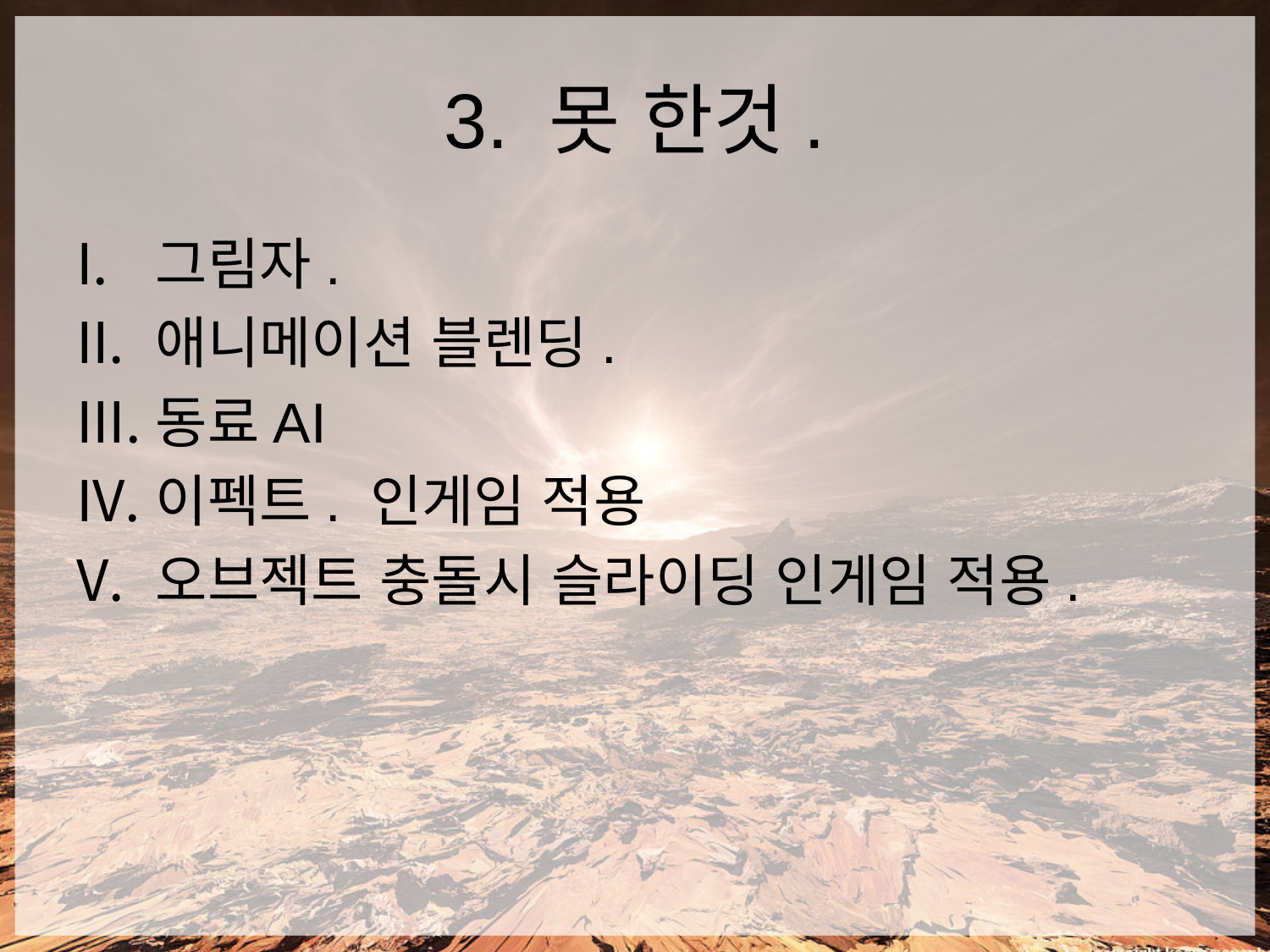

# 3. 못 한것.
그림자.
애니메이션 블렌딩.
동료AI
이펙트. 인게임 적용
오브젝트 충돌시 슬라이딩 인게임 적용.